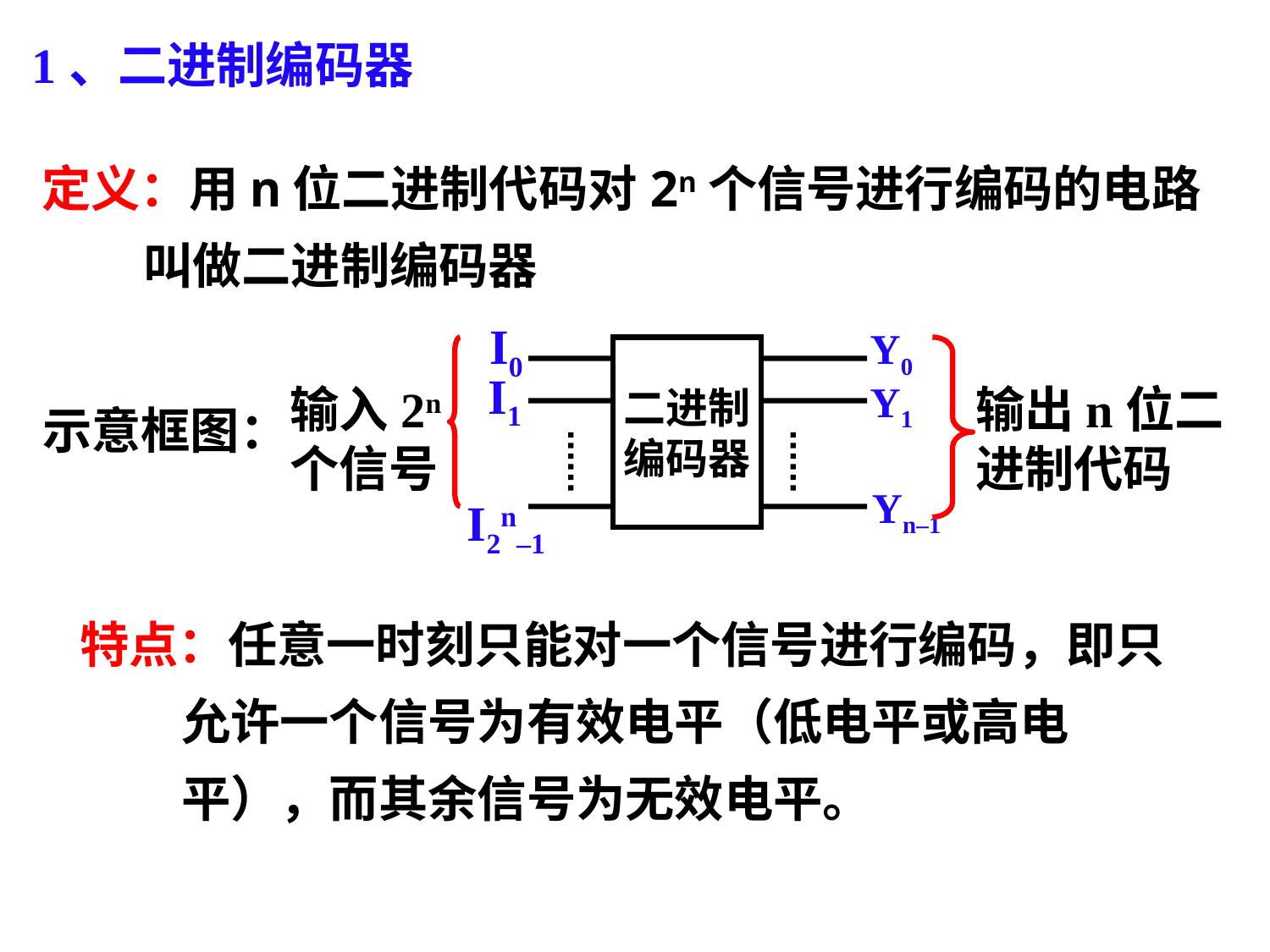

# 1、二进制编码器
定义：用n位二进制代码对2n个信号进行编码的电路
        叫做二进制编码器
I0
Y0

二进制
编码器

I1

Y1
输入2n
个信号
输出n位二
进制代码

Yn–1
I2n–1

示意框图：
特点：任意一时刻只能对一个信号进行编码，即只
        允许一个信号为有效电平（低电平或高电
        平），而其余信号为无效电平。